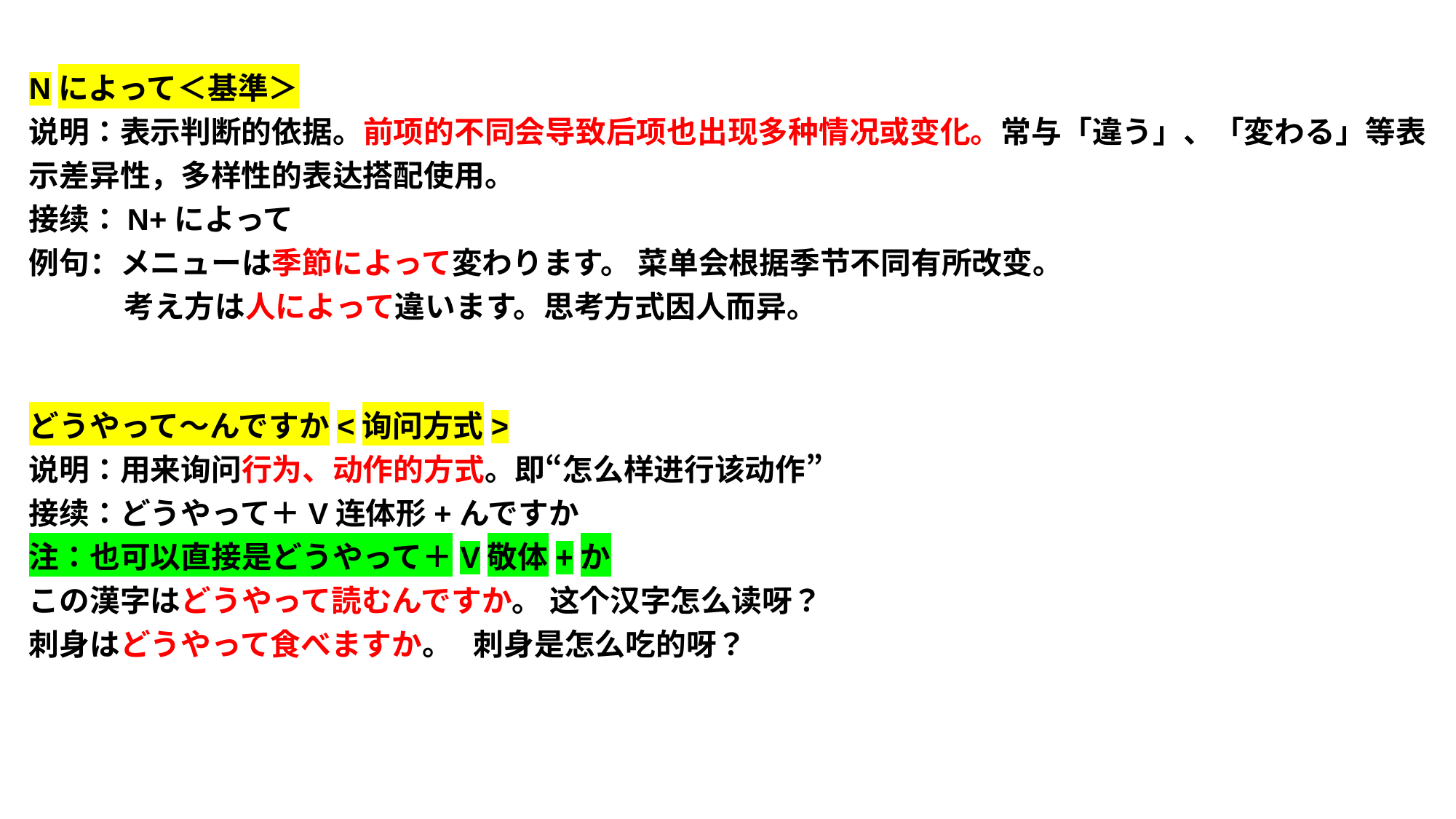

Nによって＜基準＞
说明：表示判断的依据。前项的不同会导致后项也出现多种情况或变化。常与「違う」、「変わる」等表示差异性，多样性的表达搭配使用。
接续：N+によって
例句：メニューは季節によって変わります。 菜单会根据季节不同有所改变。
             考え方は人によって違います。思考方式因人而异。

どうやって～んですか<询问方式>
说明：用来询问行为、动作的方式。即“怎么样进行该动作”
接续：どうやって＋V连体形+んですか
注：也可以直接是どうやって＋V敬体+か
この漢字はどうやって読むんですか。 这个汉字怎么读呀？
刺身はどうやって食べますか。   刺身是怎么吃的呀？